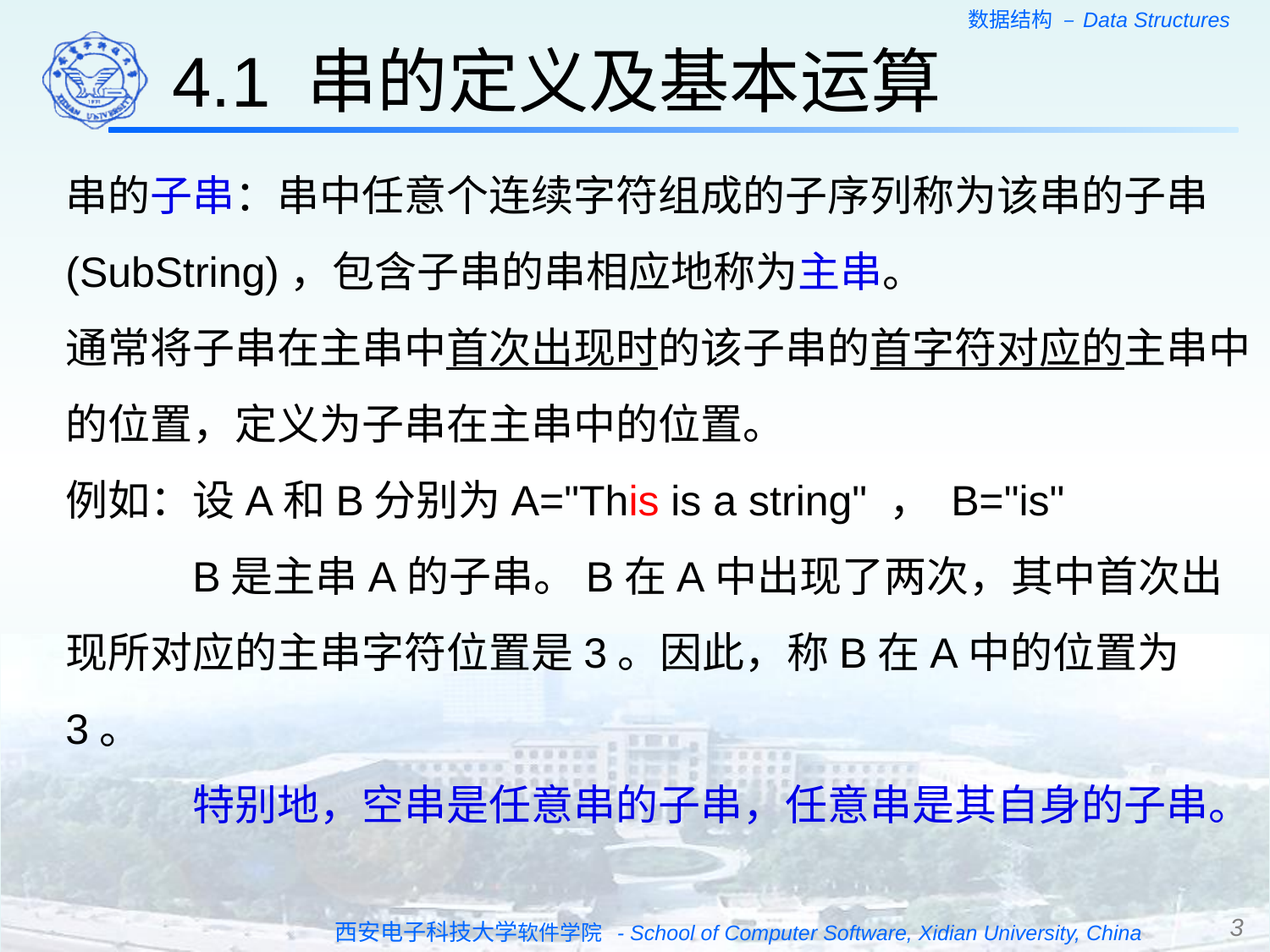

4.1 串的定义及基本运算
串的子串：串中任意个连续字符组成的子序列称为该串的子串(SubString)，包含子串的串相应地称为主串。
通常将子串在主串中首次出现时的该子串的首字符对应的主串中的位置，定义为子串在主串中的位置。
例如：设A和B分别为A="This is a string" ， B="is"
	B是主串A的子串。B在A中出现了两次，其中首次出现所对应的主串字符位置是3。因此，称B在A中的位置为3。
	特别地，空串是任意串的子串，任意串是其自身的子串。
3